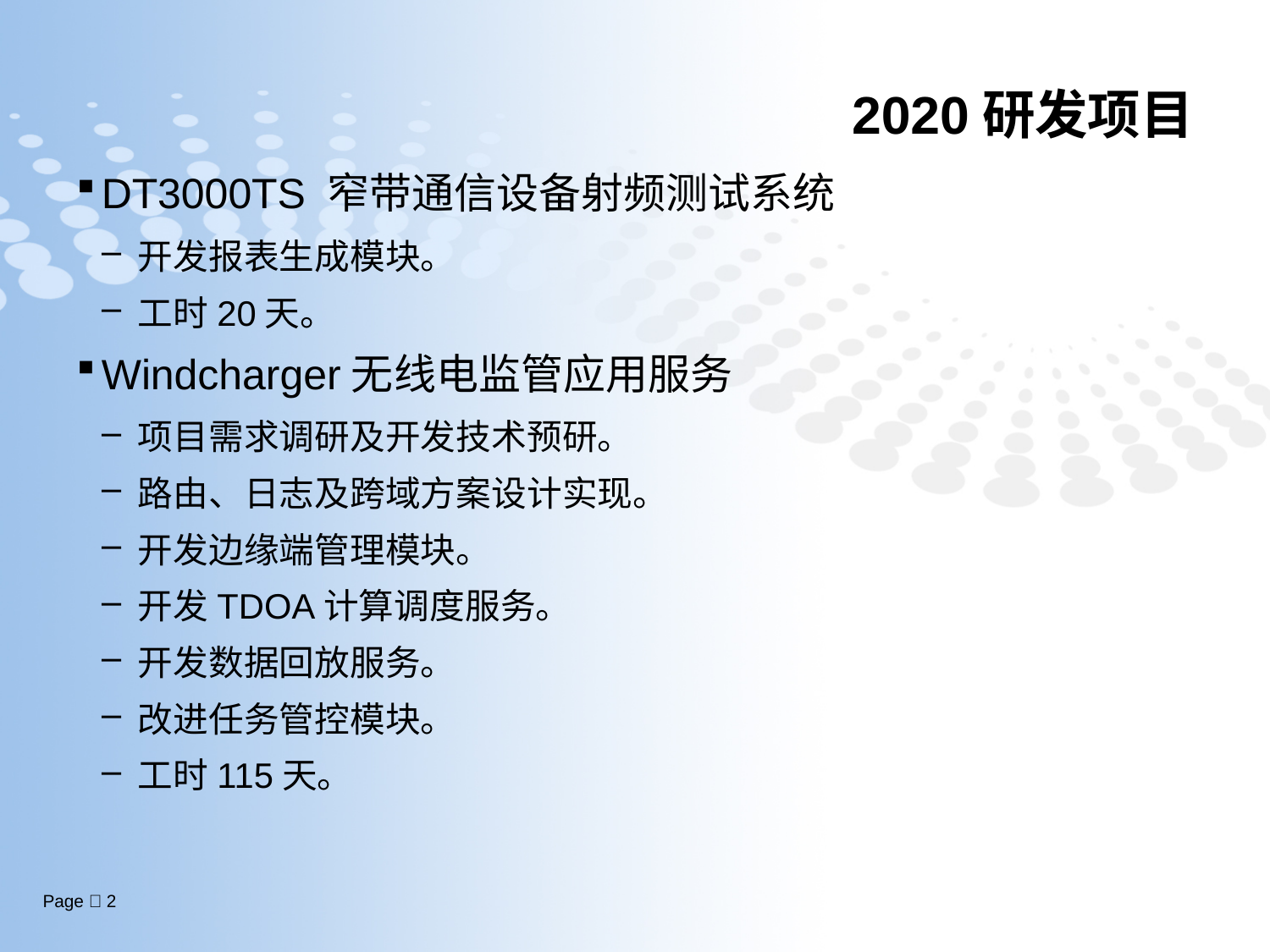

# 2020研发项目
DT3000TS 窄带通信设备射频测试系统
开发报表生成模块。
工时20天。
Windcharger无线电监管应用服务
项目需求调研及开发技术预研。
路由、日志及跨域方案设计实现。
开发边缘端管理模块。
开发TDOA计算调度服务。
开发数据回放服务。
改进任务管控模块。
工时115天。
2